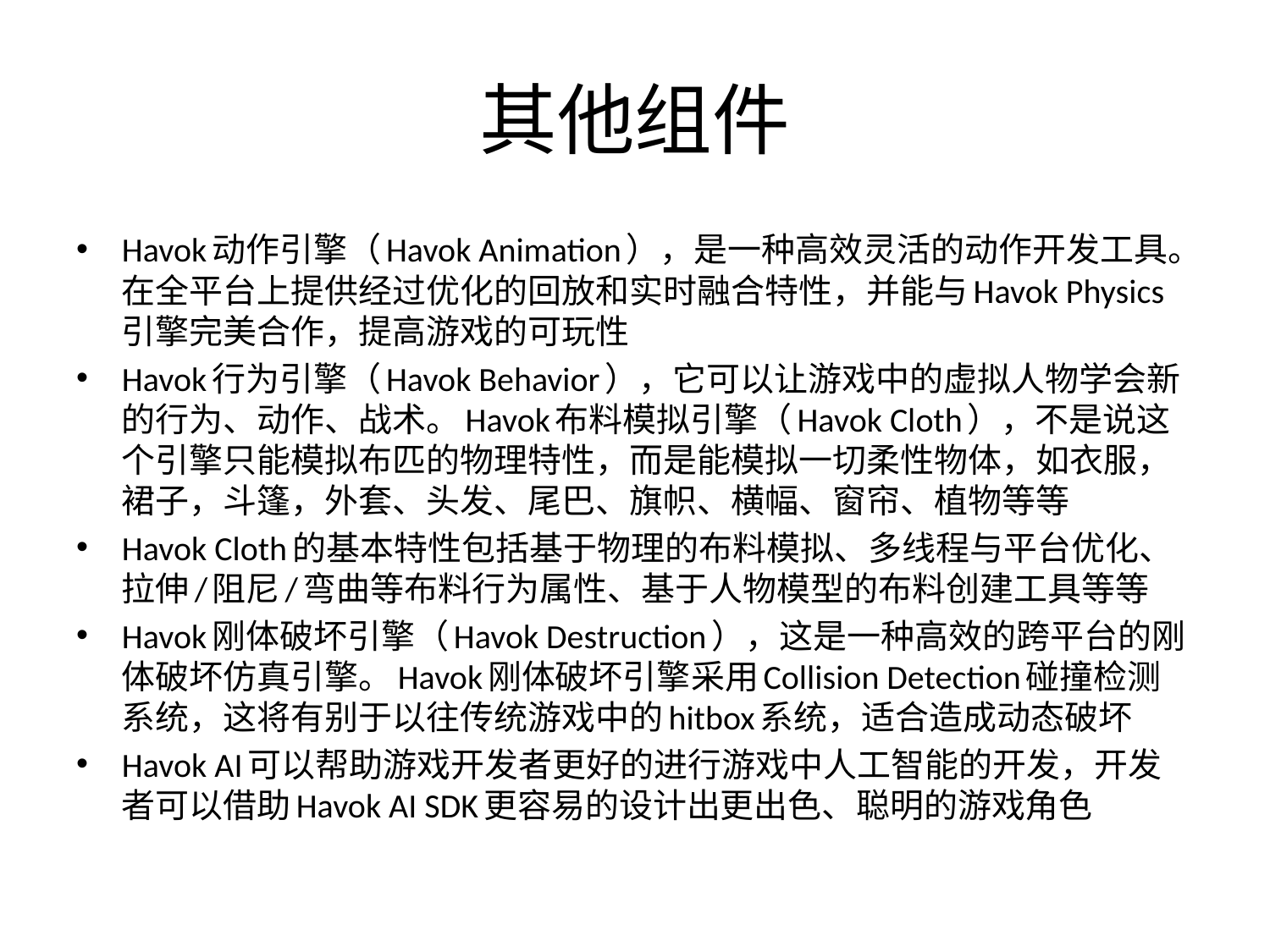

# 其他组件
Havok动作引擎（Havok Animation），是一种高效灵活的动作开发工具。在全平台上提供经过优化的回放和实时融合特性，并能与Havok Physics引擎完美合作，提高游戏的可玩性
Havok行为引擎（Havok Behavior），它可以让游戏中的虚拟人物学会新的行为、动作、战术。Havok布料模拟引擎（Havok Cloth），不是说这个引擎只能模拟布匹的物理特性，而是能模拟一切柔性物体，如衣服，裙子，斗篷，外套、头发、尾巴、旗帜、横幅、窗帘、植物等等
Havok Cloth的基本特性包括基于物理的布料模拟、多线程与平台优化、拉伸/阻尼/弯曲等布料行为属性、基于人物模型的布料创建工具等等
Havok刚体破坏引擎（Havok Destruction），这是一种高效的跨平台的刚体破坏仿真引擎。Havok刚体破坏引擎采用Collision Detection碰撞检测系统，这将有别于以往传统游戏中的hitbox系统，适合造成动态破坏
Havok AI可以帮助游戏开发者更好的进行游戏中人工智能的开发，开发者可以借助Havok AI SDK更容易的设计出更出色、聪明的游戏角色